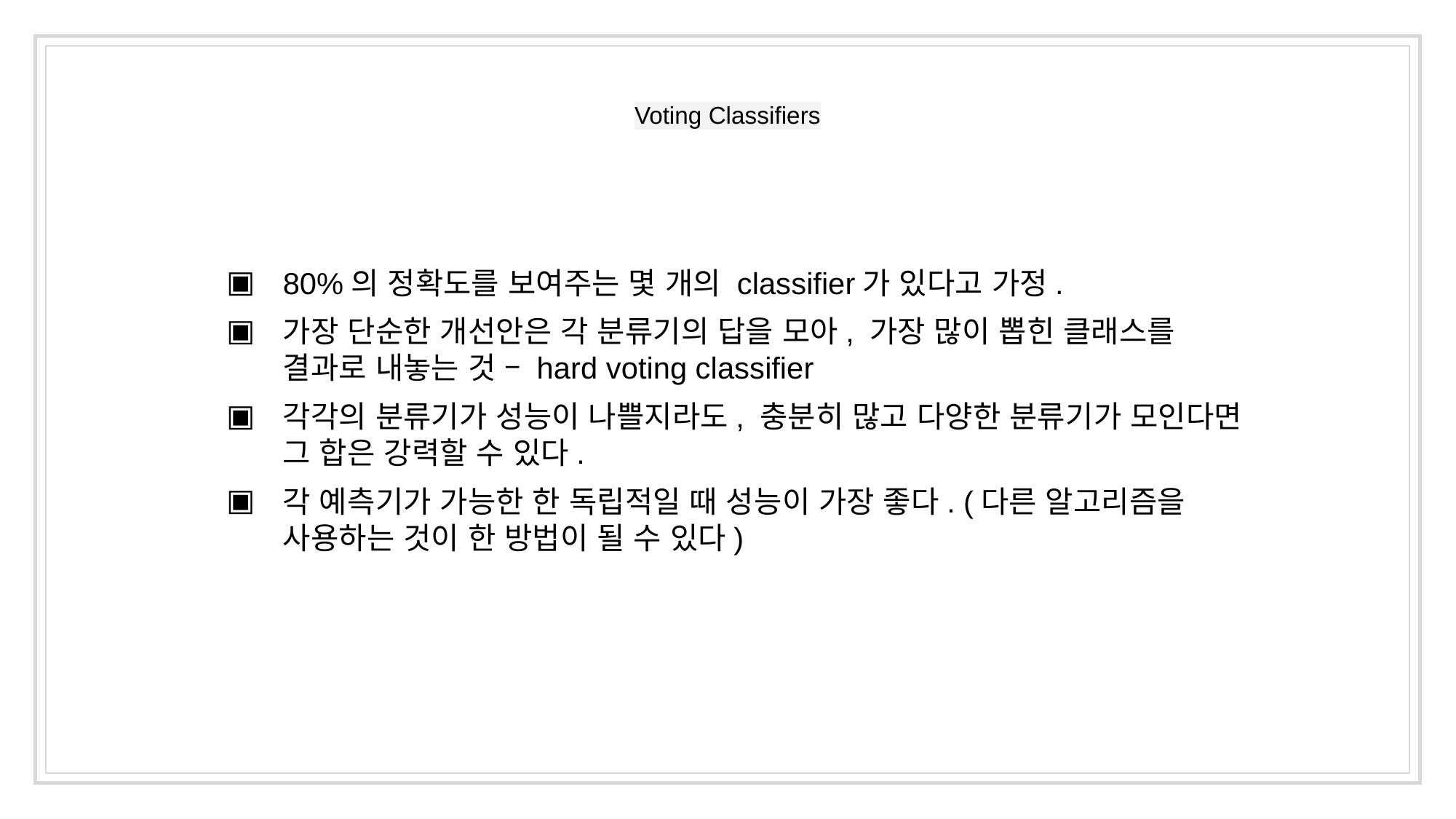

# Voting Classifiers
80%의 정확도를 보여주는 몇 개의 classifier가 있다고 가정.
가장 단순한 개선안은 각 분류기의 답을 모아, 가장 많이 뽑힌 클래스를 결과로 내놓는 것 – hard voting classifier
각각의 분류기가 성능이 나쁠지라도, 충분히 많고 다양한 분류기가 모인다면 그 합은 강력할 수 있다.
각 예측기가 가능한 한 독립적일 때 성능이 가장 좋다. (다른 알고리즘을 사용하는 것이 한 방법이 될 수 있다)